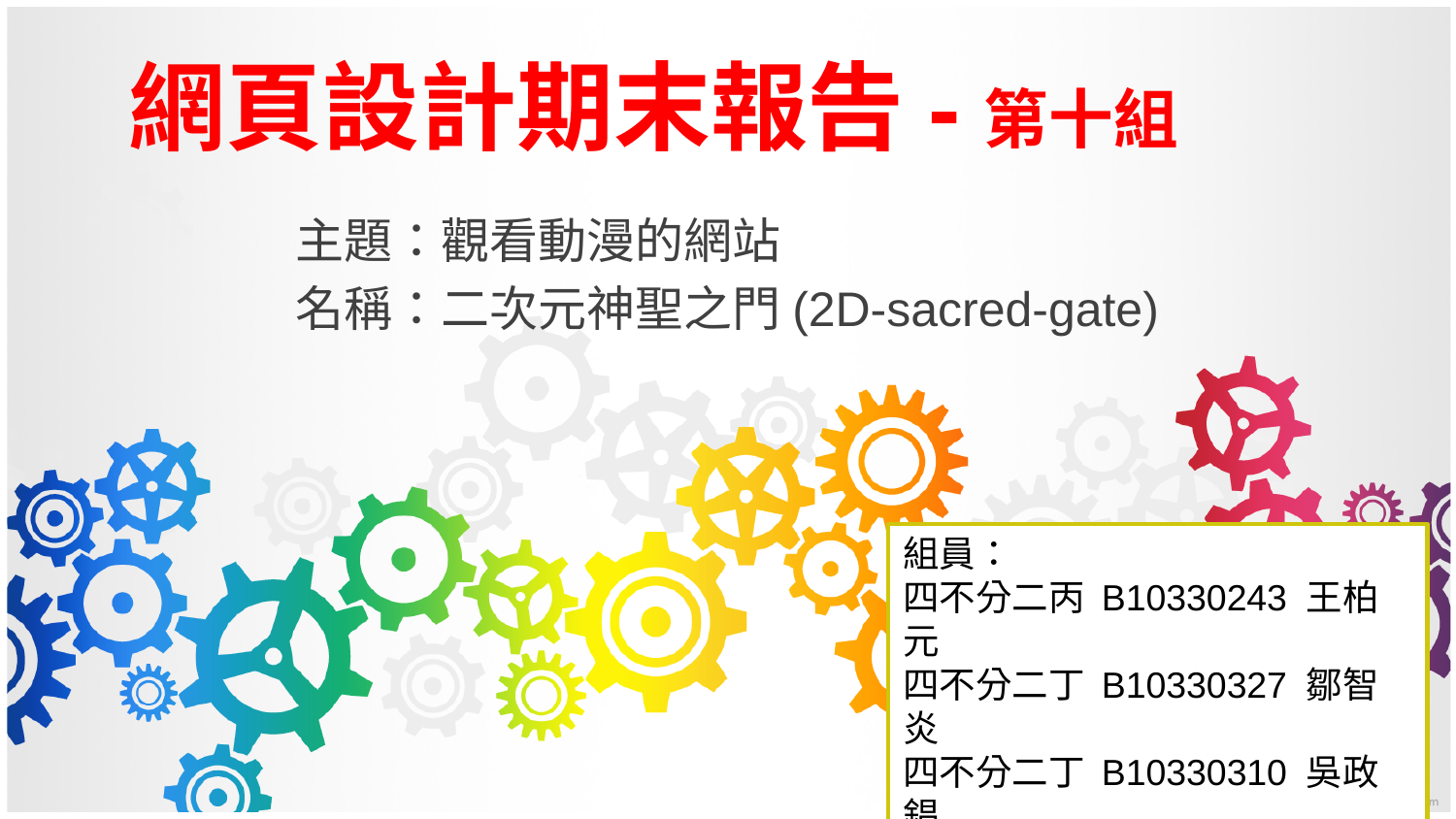

# 網頁設計期末報告-第十組
主題：觀看動漫的網站
名稱：二次元神聖之門(2D-sacred-gate)

組員：
四不分二丙 B10330243 王柏元
四不分二丁 B10330327 鄒智炎
四不分二丁 B10330310 吳政錩
四不分二丁 B10330312 徐聖詠